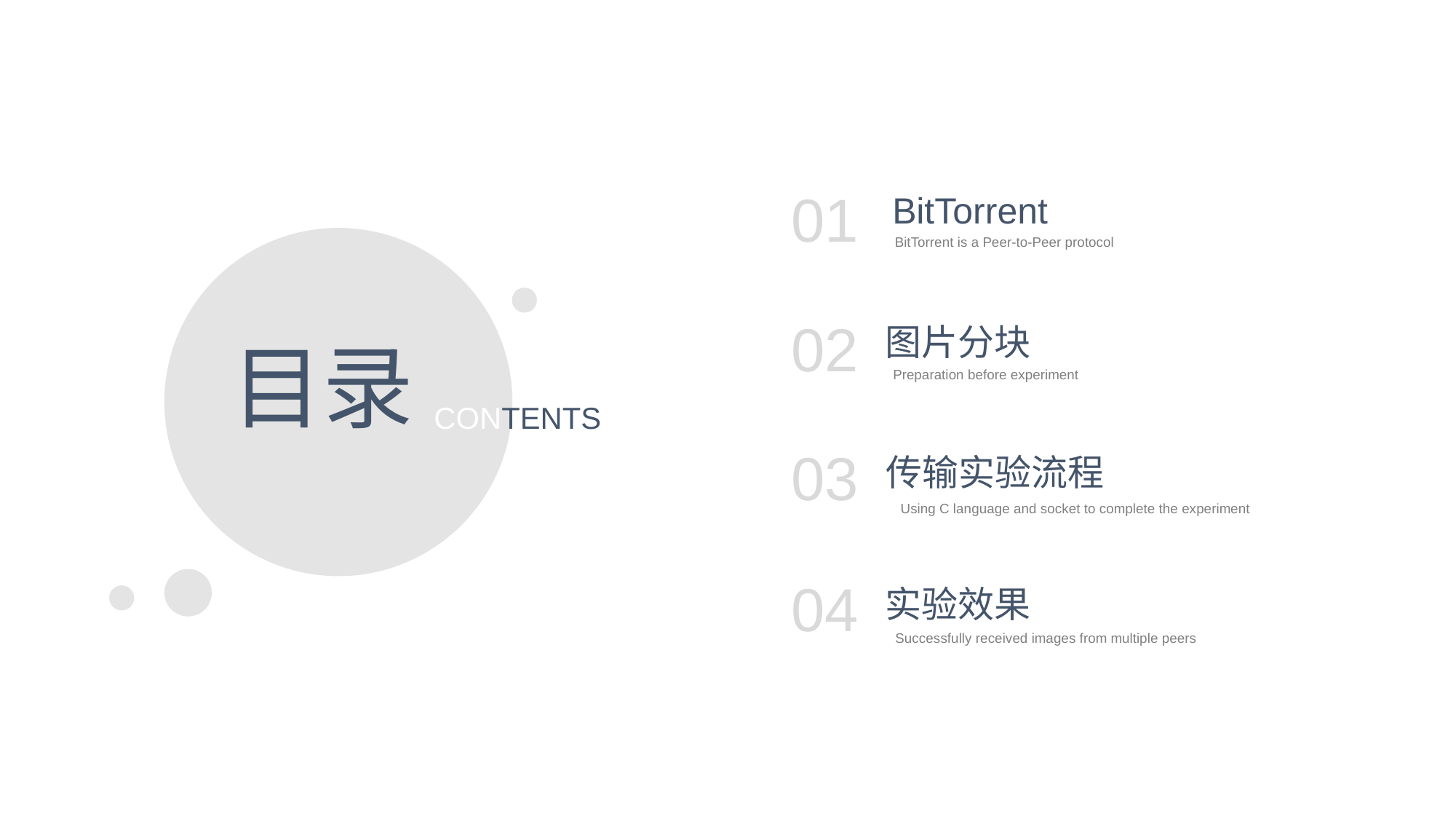

01
BitTorrent

BitTorrent is a Peer-to-Peer protocol

02
图片分块
目录
Preparation before experiment
CONTENTS
03
传输实验流程
Using C language and socket to complete the experiment
04

实验效果

Successfully received images from multiple peers